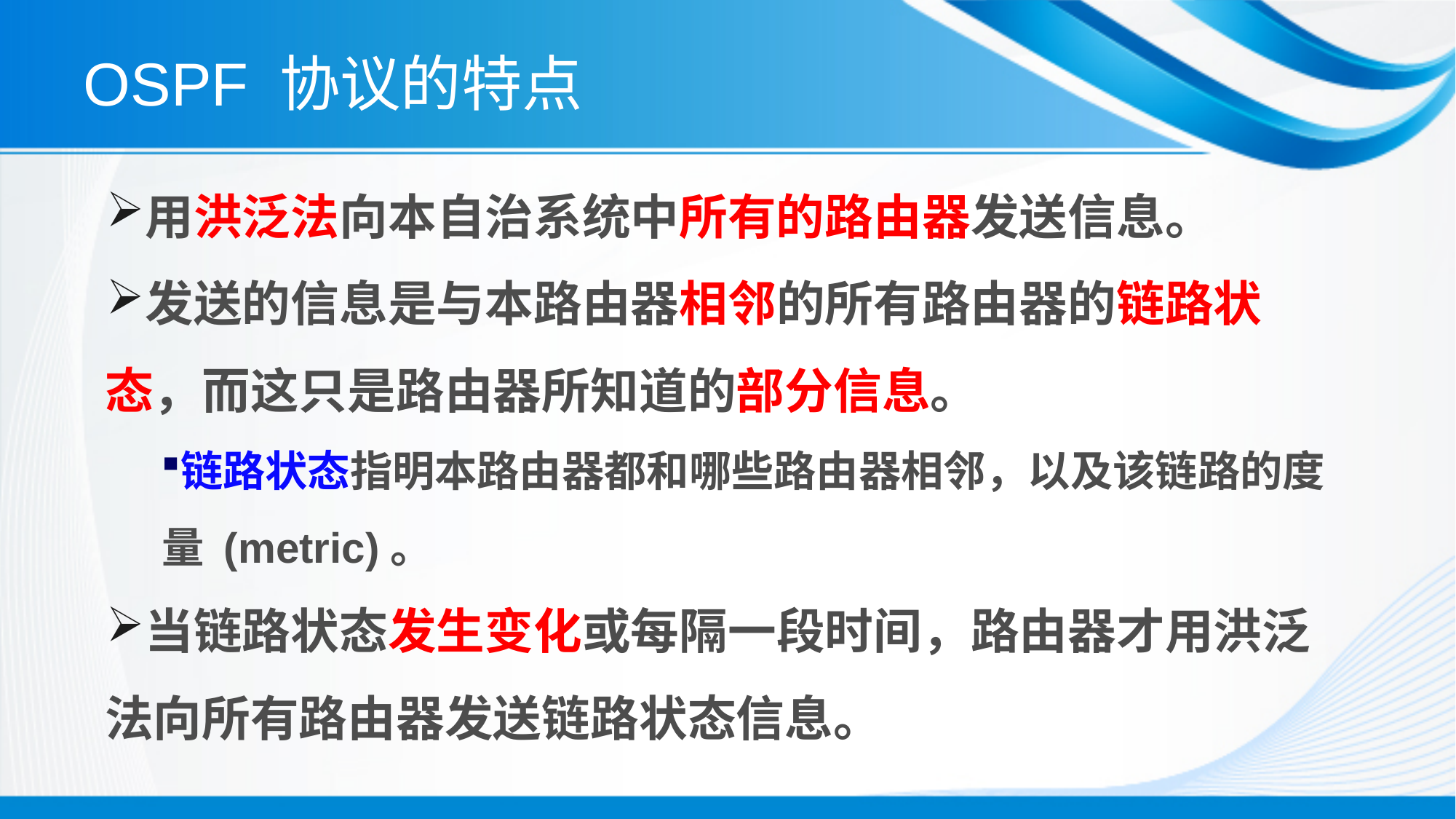

# OSPF 协议的特点
用洪泛法向本自治系统中所有的路由器发送信息。
发送的信息是与本路由器相邻的所有路由器的链路状态，而这只是路由器所知道的部分信息。
链路状态指明本路由器都和哪些路由器相邻，以及该链路的度量 (metric)。
当链路状态发生变化或每隔一段时间，路由器才用洪泛法向所有路由器发送链路状态信息。